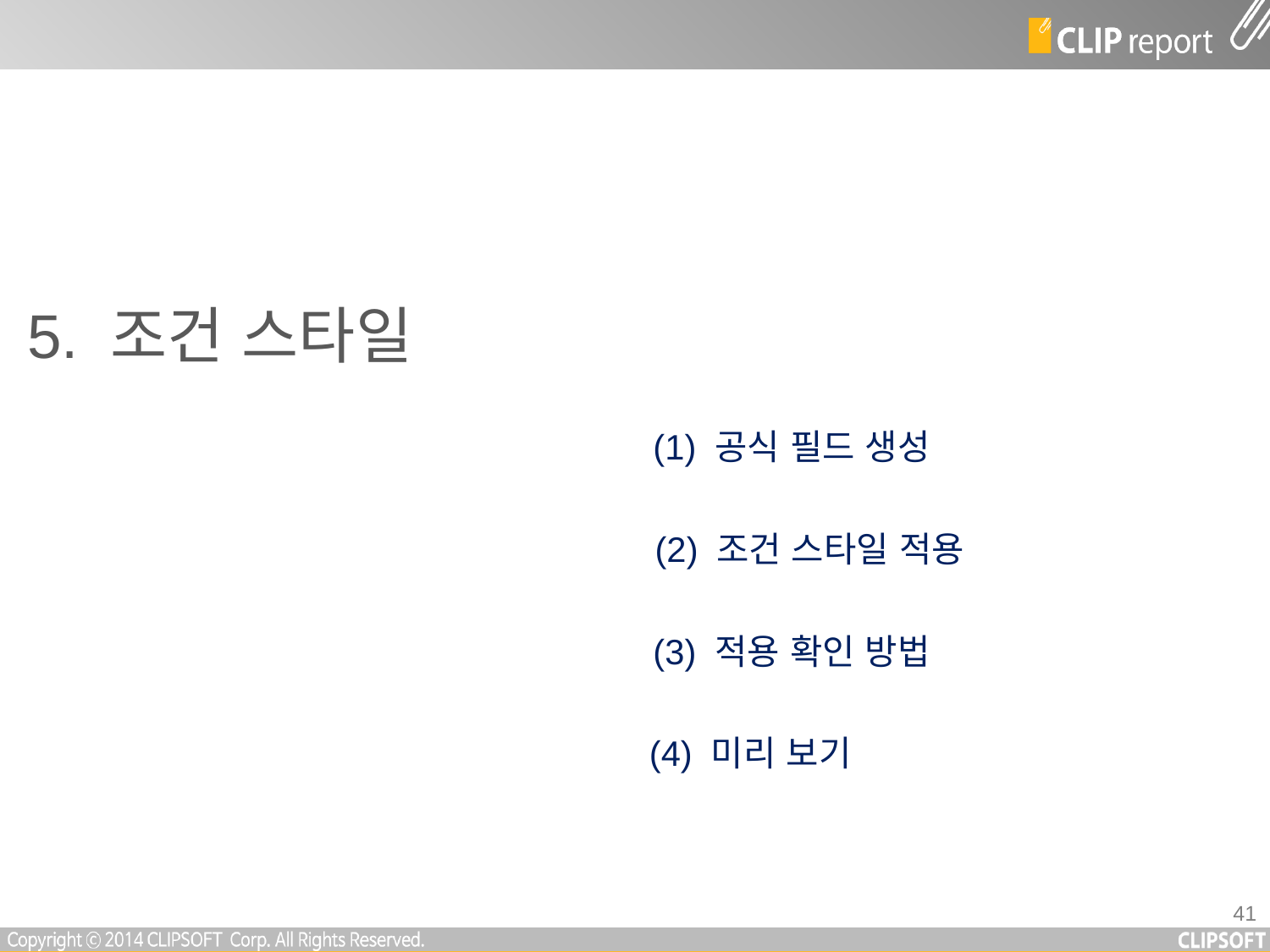

5. 조건 스타일
(1) 공식 필드 생성
(2) 조건 스타일 적용
(3) 적용 확인 방법
(4) 미리 보기